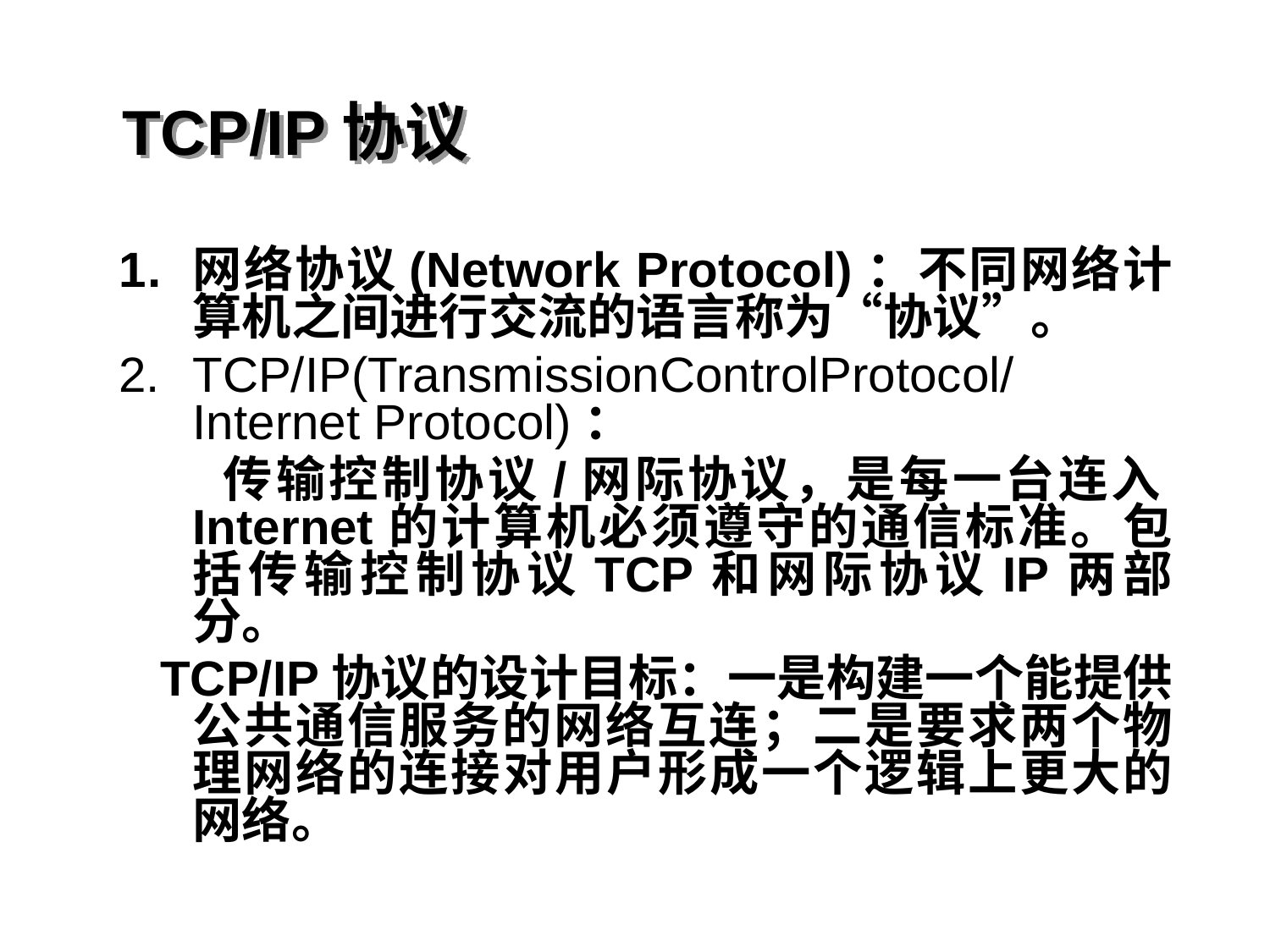

# TCP/IP协议
网络协议(Network Protocol)：不同网络计算机之间进行交流的语言称为“协议”。
TCP/IP(TransmissionControlProtocol/Internet Protocol)：
      传输控制协议/网际协议，是每一台连入Internet的计算机必须遵守的通信标准。包括传输控制协议TCP和网际协议IP两部分。
   TCP/IP协议的设计目标：一是构建一个能提供公共通信服务的网络互连；二是要求两个物理网络的连接对用户形成一个逻辑上更大的网络。